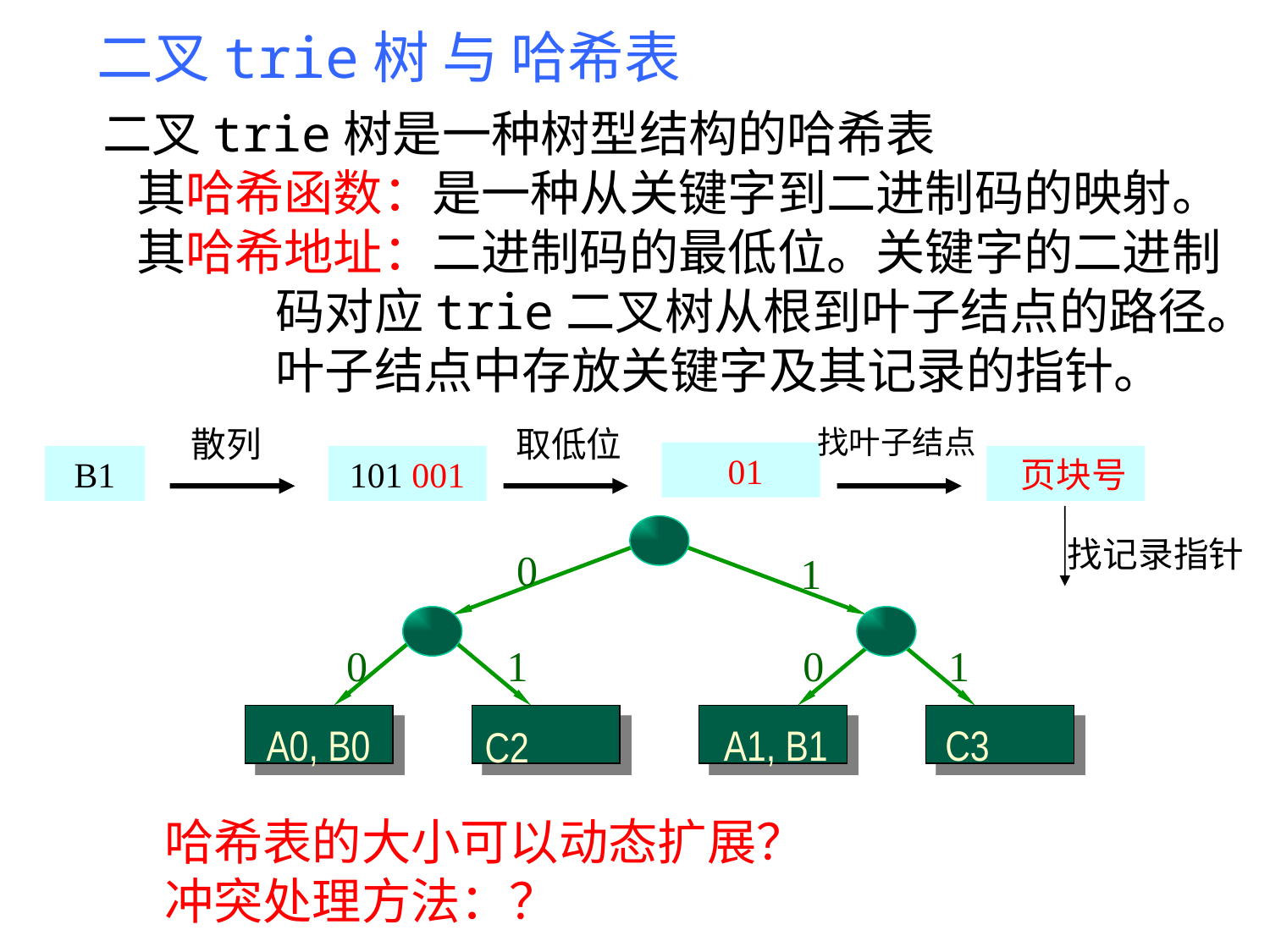

二叉trie树 与 哈希表
二叉trie树是一种树型结构的哈希表
  其哈希函数：是一种从关键字到二进制码的映射。
  其哈希地址：二进制码的最低位。关键字的二进制码对应trie二叉树从根到叶子结点的路径。叶子结点中存放关键字及其记录的指针。
散列
取低位
找叶子结点
 01
B1
101 001
 页块号

找记录指针

0

1

0
1
0
1

A1, B1
C3
A0, B0
C2
哈希表的大小可以动态扩展？
冲突处理方法：？